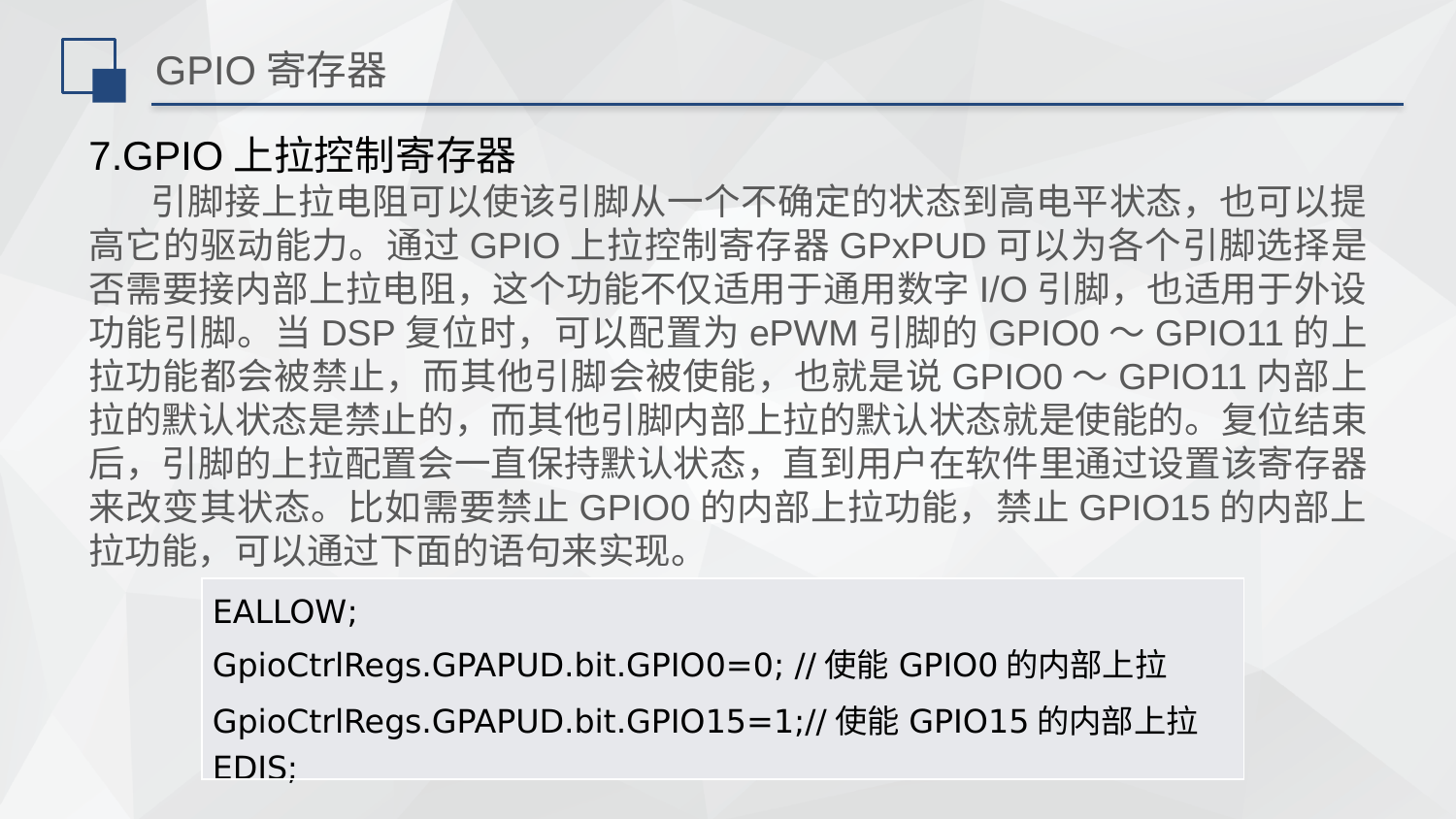

# GPIO寄存器
7.GPIO上拉控制寄存器
      引脚接上拉电阻可以使该引脚从一个不确定的状态到高电平状态，也可以提高它的驱动能力。通过GPIO上拉控制寄存器GPxPUD可以为各个引脚选择是否需要接内部上拉电阻，这个功能不仅适用于通用数字I/O引脚，也适用于外设功能引脚。当DSP复位时，可以配置为ePWM引脚的GPIO0～GPIO11的上拉功能都会被禁止，而其他引脚会被使能，也就是说GPIO0～GPIO11内部上拉的默认状态是禁止的，而其他引脚内部上拉的默认状态就是使能的。复位结束后，引脚的上拉配置会一直保持默认状态，直到用户在软件里通过设置该寄存器来改变其状态。比如需要禁止GPIO0的内部上拉功能，禁止GPIO15的内部上拉功能，可以通过下面的语句来实现。
| EALLOW; GpioCtrlRegs.GPAPUD.bit.GPIO0=0; //使能GPIO0的内部上拉 GpioCtrlRegs.GPAPUD.bit.GPIO15=1;//使能GPIO15的内部上拉 EDIS; |
| --- |